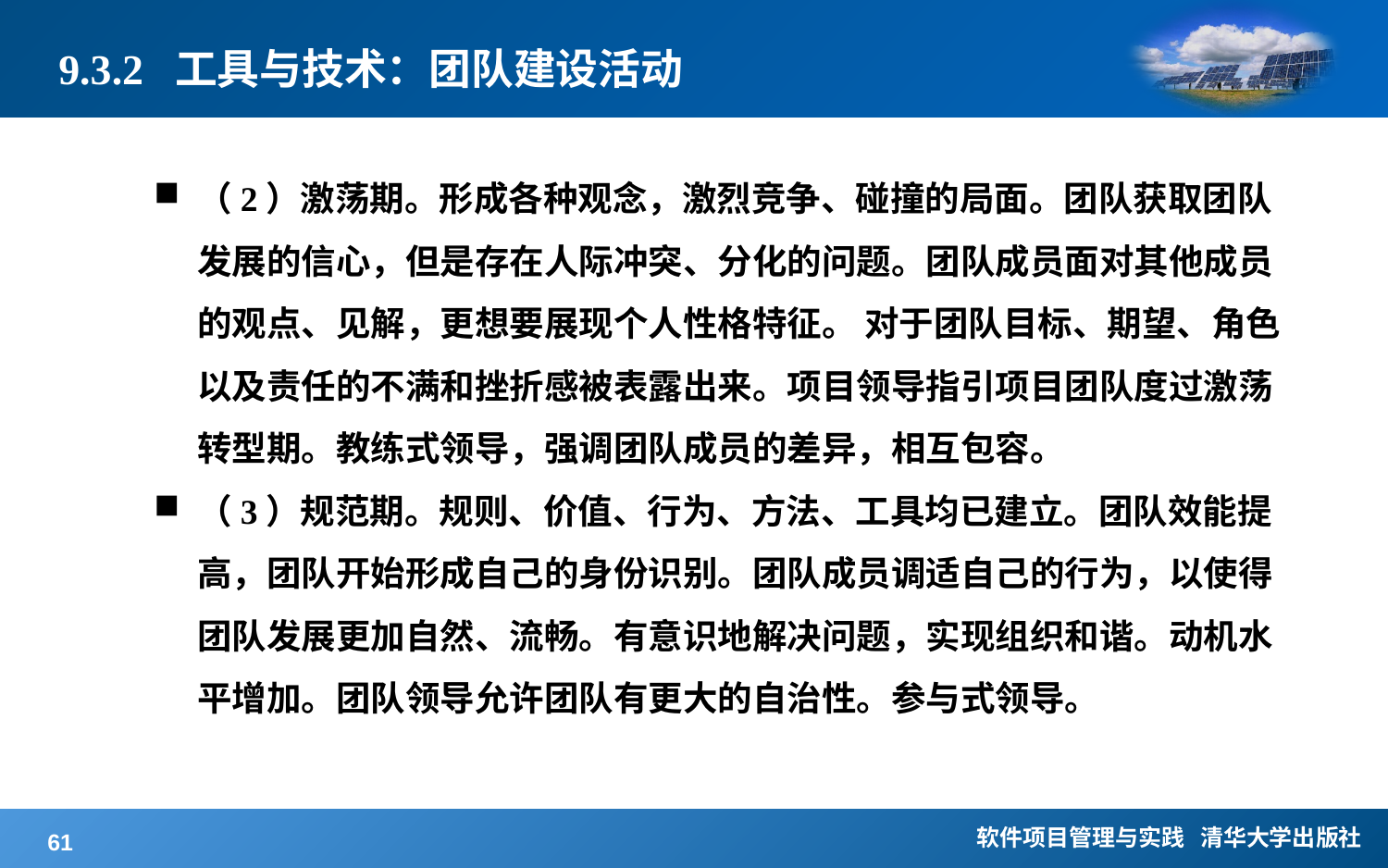

# 9.3.2  工具与技术：团队建设活动
（2）激荡期。形成各种观念，激烈竞争、碰撞的局面。团队获取团队发展的信心，但是存在人际冲突、分化的问题。团队成员面对其他成员的观点、见解，更想要展现个人性格特征。 对于团队目标、期望、角色以及责任的不满和挫折感被表露出来。项目领导指引项目团队度过激荡转型期。教练式领导，强调团队成员的差异，相互包容。
（3）规范期。规则、价值、行为、方法、工具均已建立。团队效能提高，团队开始形成自己的身份识别。团队成员调适自己的行为，以使得团队发展更加自然、流畅。有意识地解决问题，实现组织和谐。动机水平增加。团队领导允许团队有更大的自治性。参与式领导。